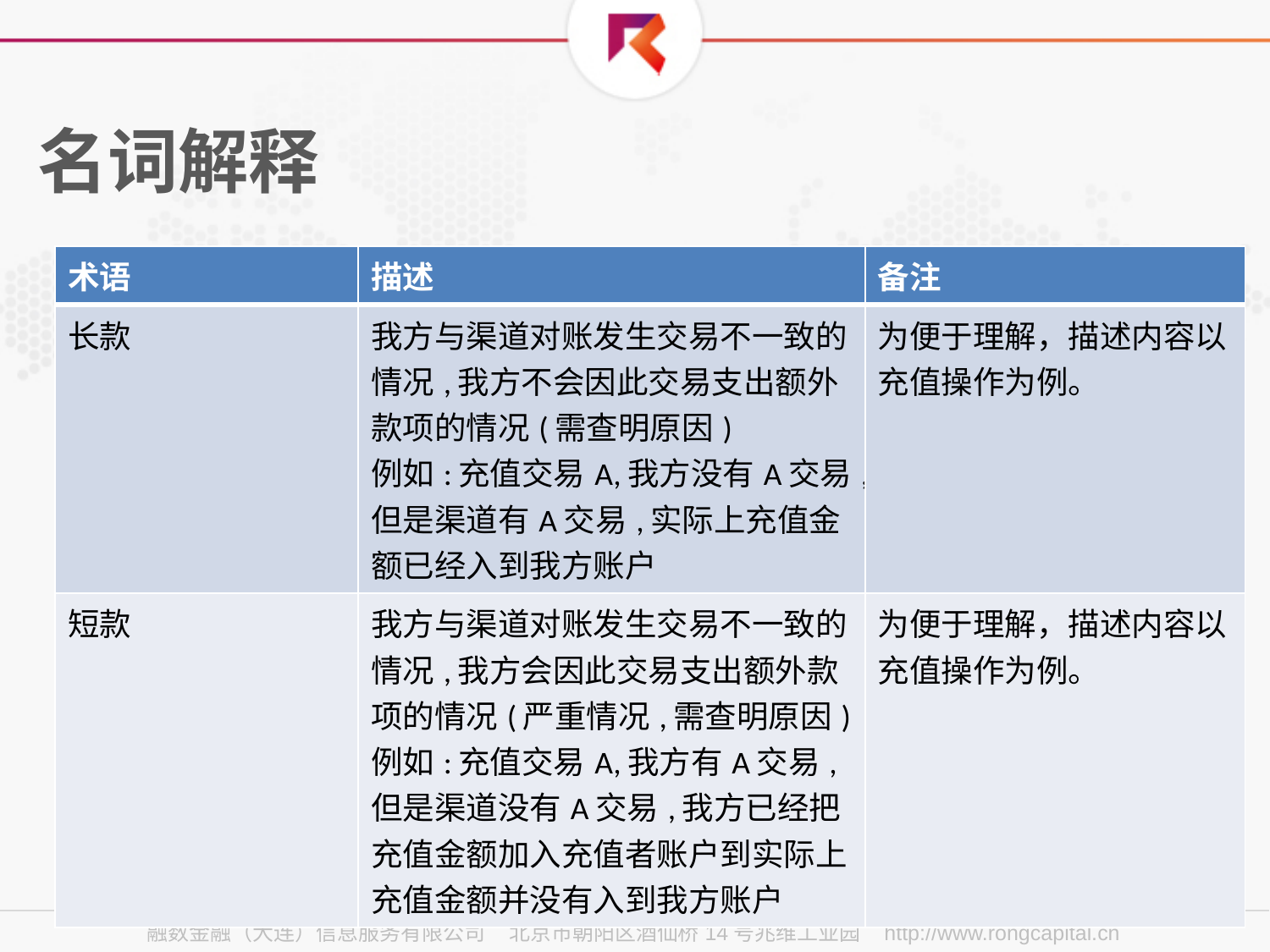

# 名词解释
| 术语 | 描述 | 备注 |
| --- | --- | --- |
| 长款 | 我方与渠道对账发生交易不一致的情况,我方不会因此交易支出额外款项的情况(需查明原因) 例如:充值交易A,我方没有A交易,但是渠道有A交易,实际上充值金额已经入到我方账户 | 为便于理解，描述内容以充值操作为例。 |
| 短款 | 我方与渠道对账发生交易不一致的情况,我方会因此交易支出额外款项的情况(严重情况,需查明原因) 例如:充值交易A,我方有A交易,但是渠道没有A交易,我方已经把充值金额加入充值者账户到实际上充值金额并没有入到我方账户 | 为便于理解，描述内容以充值操作为例。 |